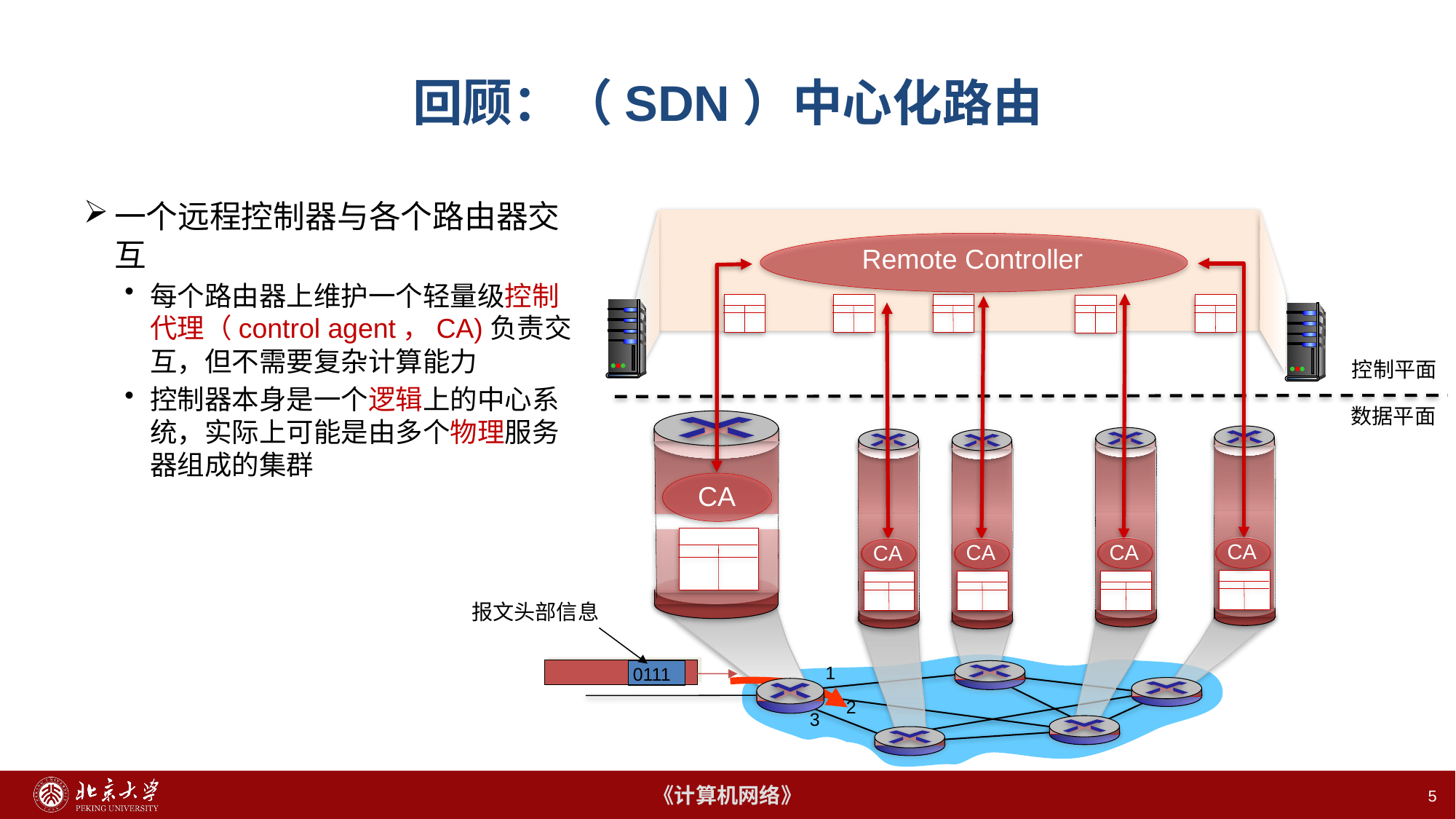

# 回顾：（SDN）中心化路由
一个远程控制器与各个路由器交互
每个路由器上维护一个轻量级控制代理（control agent，CA)负责交互，但不需要复杂计算能力
控制器本身是一个逻辑上的中心系统，实际上可能是由多个物理服务器组成的集群

Remote Controller

CA
CA

CA

CA

CA

控制平面
数据平面

报文头部信息

0111

1

2
3

5